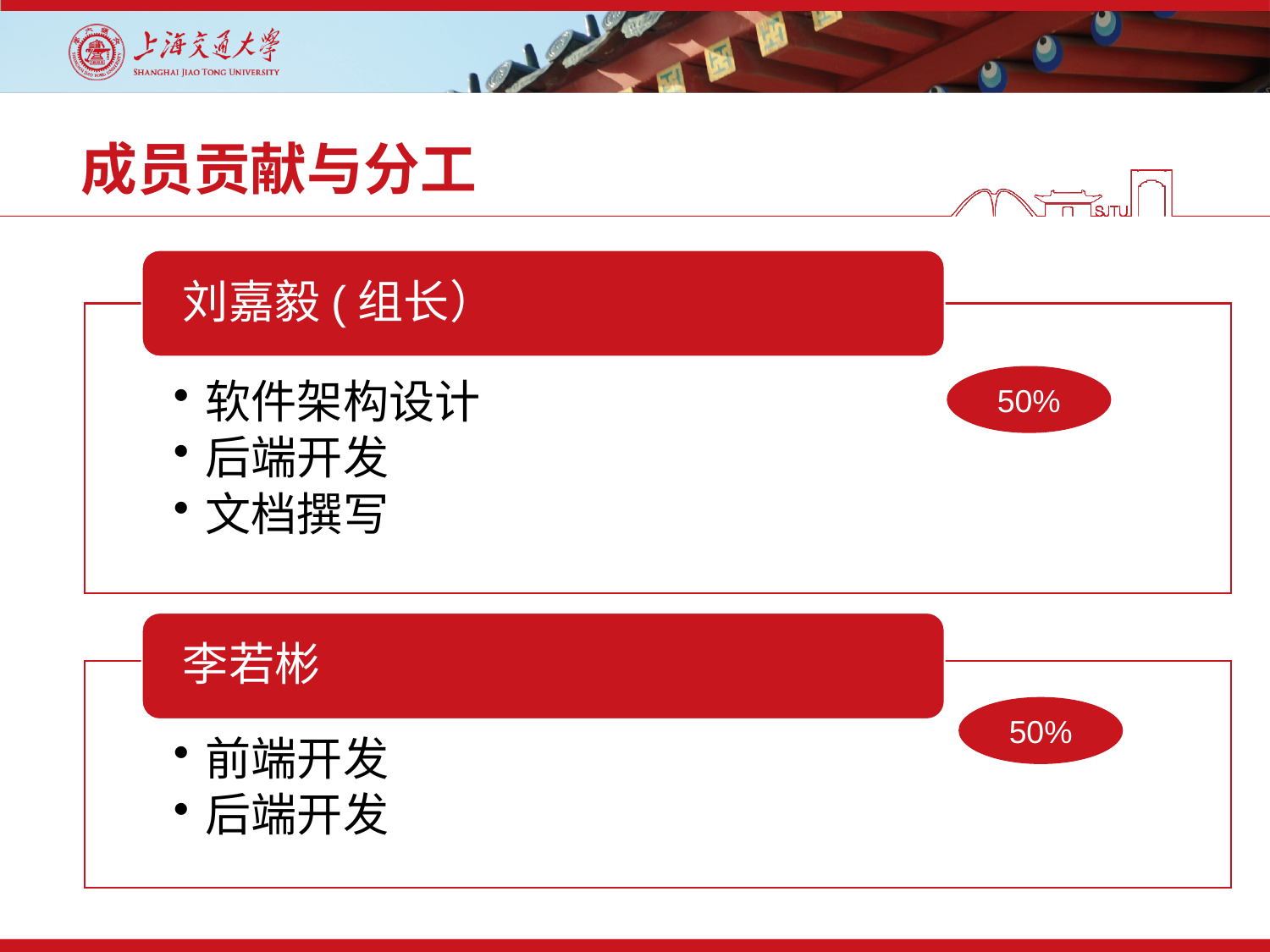

# 成员贡献与分工
软件架构设计
后端开发
文档撰写
刘嘉毅(组长）
前端开发
后端开发
李若彬
50%
50%